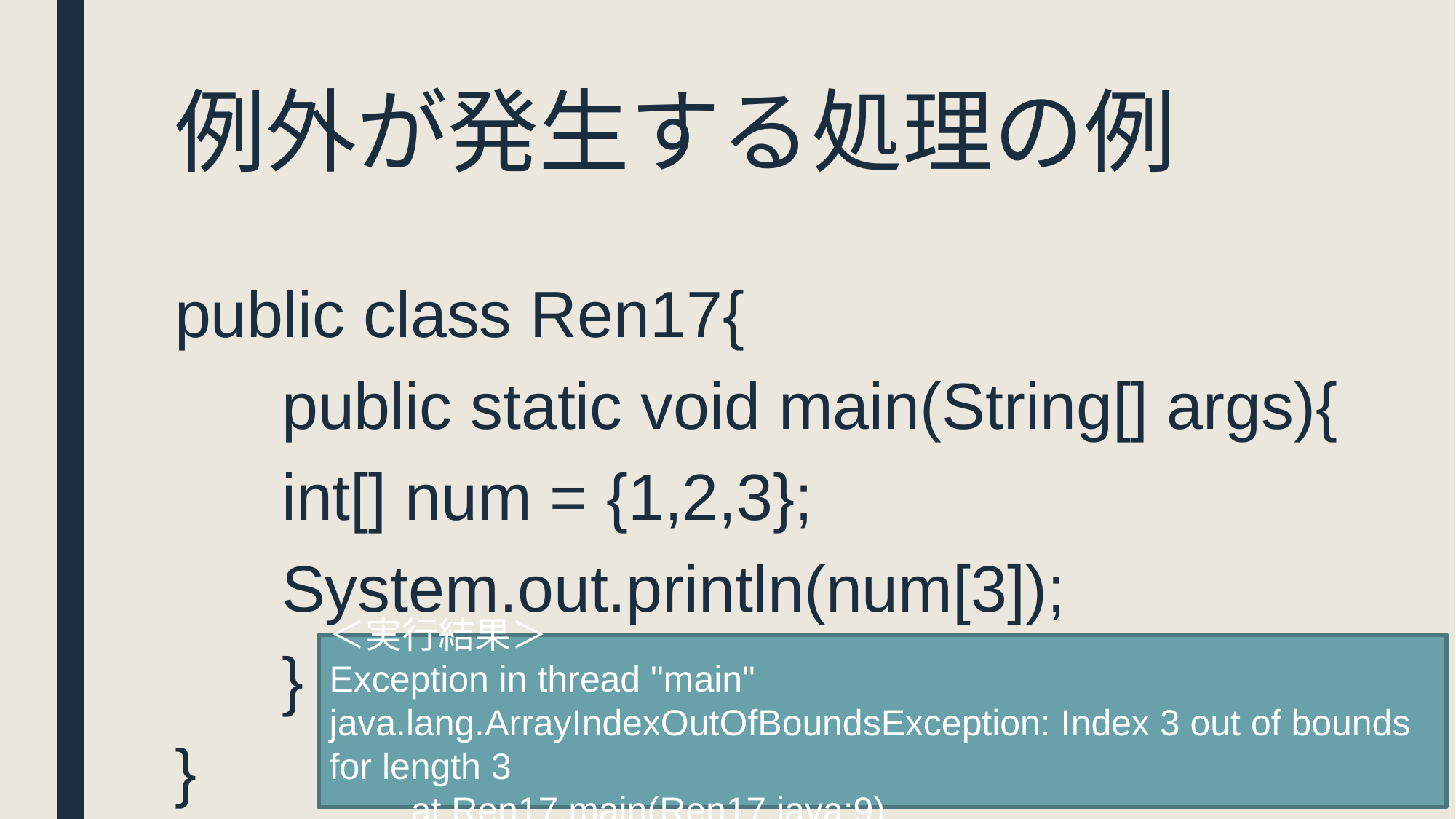

# 例外が発生する処理の例
public class Ren17{
	public static void main(String[] args){
		int[] num = {1,2,3};
		System.out.println(num[3]);
	}
}
＜実行結果＞
Exception in thread "main" java.lang.ArrayIndexOutOfBoundsException: Index 3 out of bounds for length 3
        at Ren17.main(Ren17.java:9)